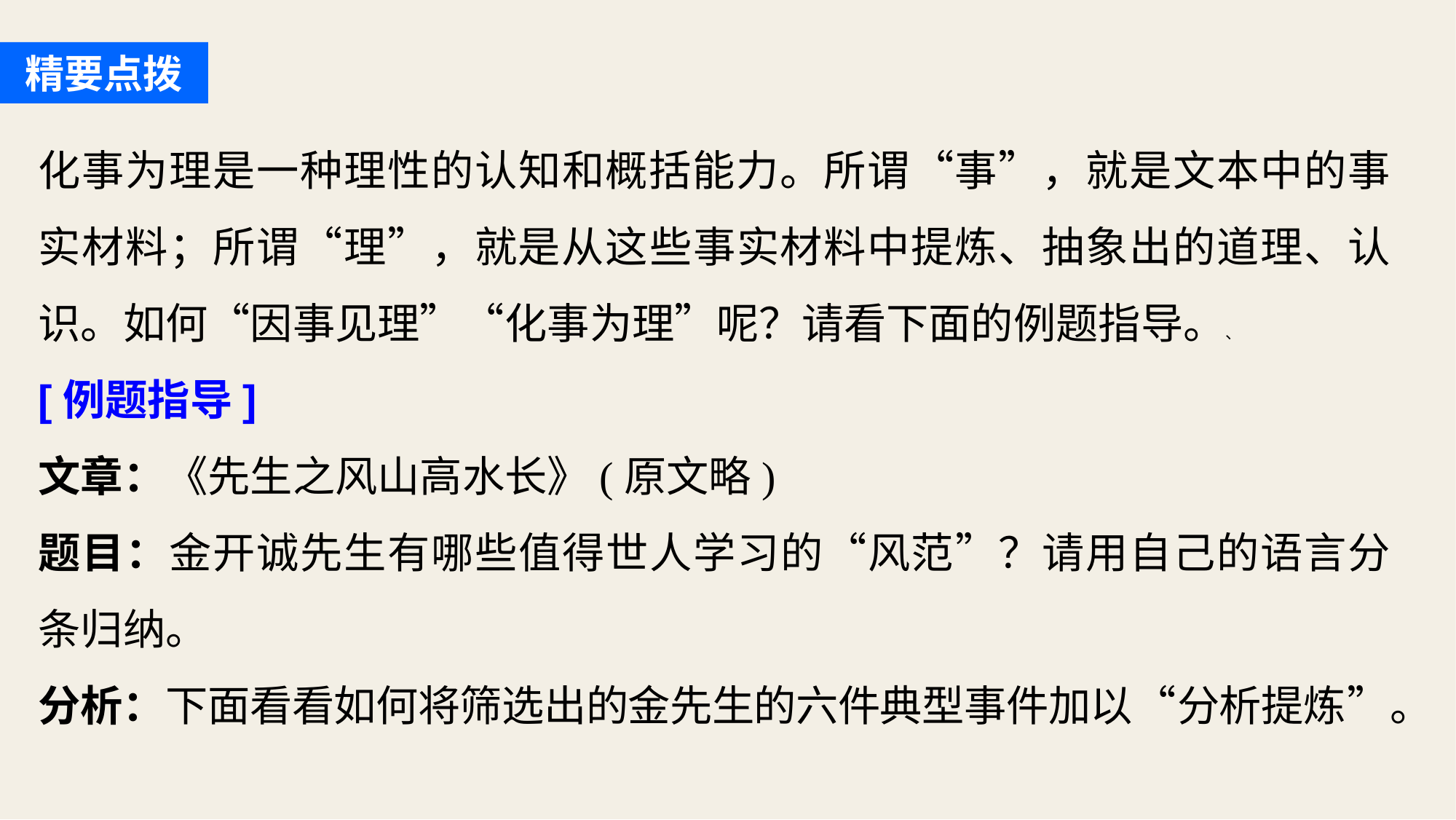

精要点拨
化事为理是一种理性的认知和概括能力。所谓“事”，就是文本中的事实材料；所谓“理”，就是从这些事实材料中提炼、抽象出的道理、认识。如何“因事见理”“化事为理”呢？请看下面的例题指导。、
[例题指导]
文章：《先生之风山高水长》(原文略)
题目：金开诚先生有哪些值得世人学习的“风范”？请用自己的语言分条归纳。
分析：下面看看如何将筛选出的金先生的六件典型事件加以“分析提炼”。